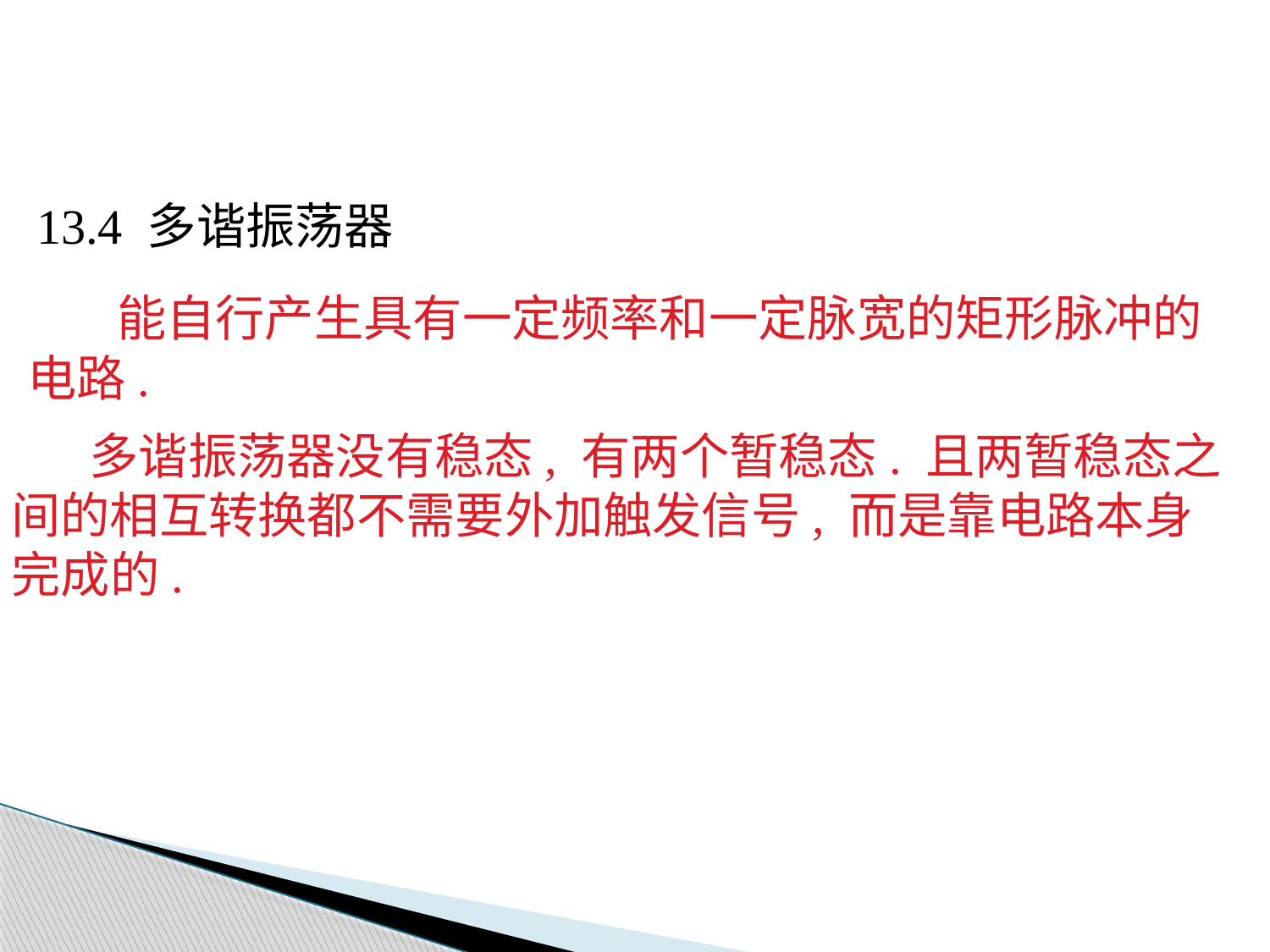

13.4 多谐振荡器
      能自行产生具有一定频率和一定脉宽的矩形脉冲的
电路.
      多谐振荡器没有稳态, 有两个暂稳态. 且两暂稳态之
间的相互转换都不需要外加触发信号, 而是靠电路本身
完成的.